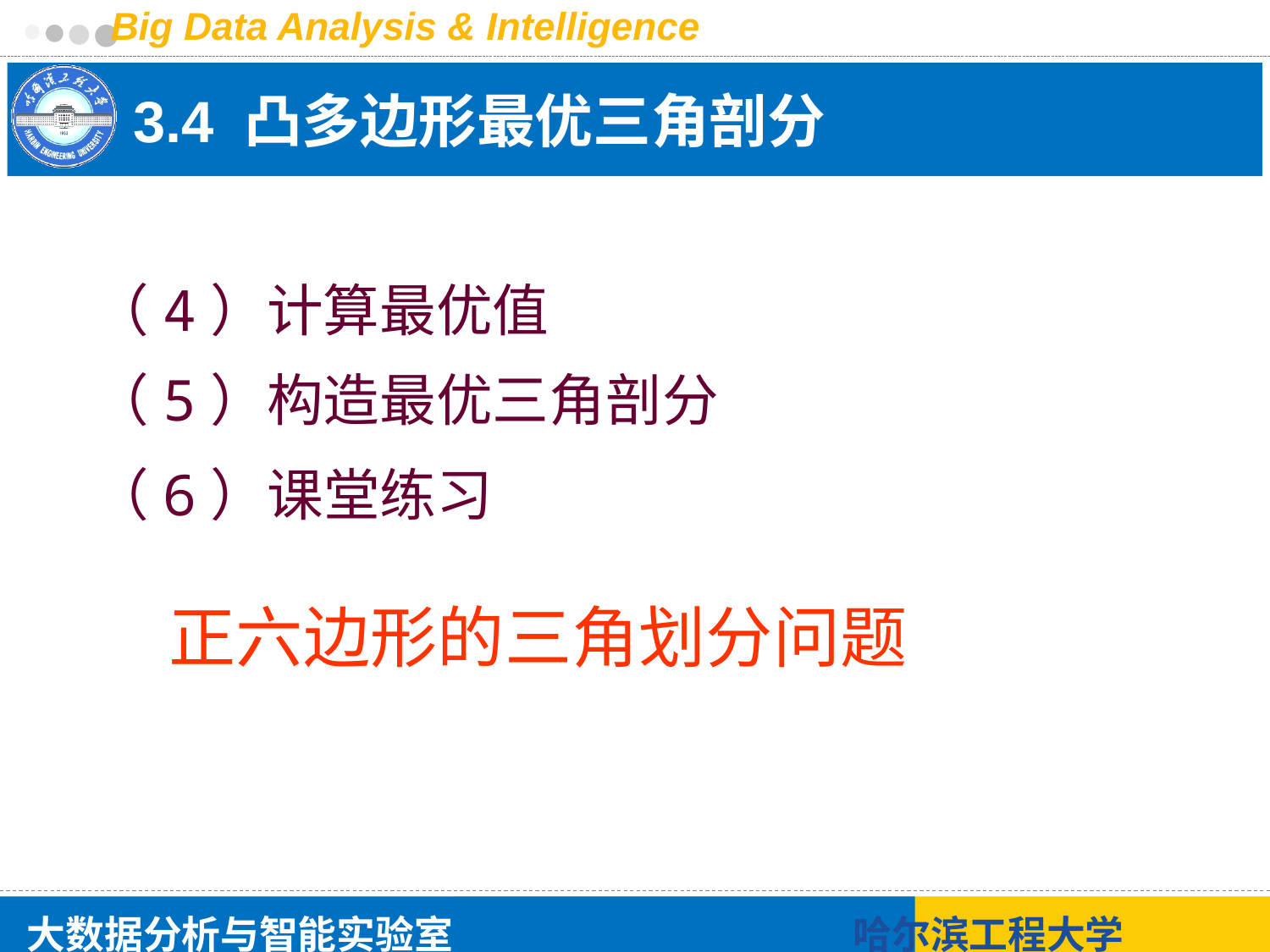

# 3.4 凸多边形最优三角剖分
（4）计算最优值
（5）构造最优三角剖分
（6）课堂练习
      正六边形的三角划分问题